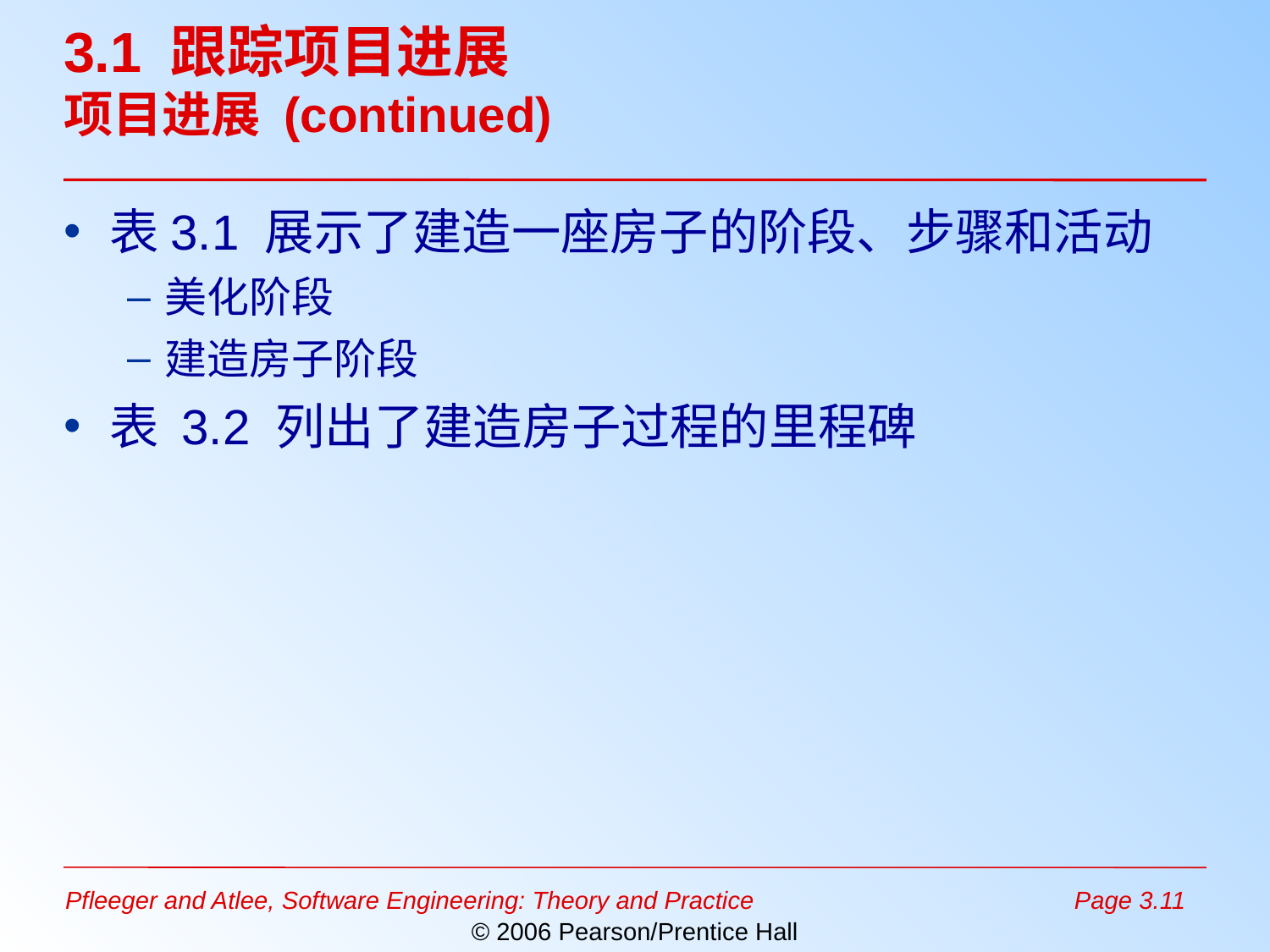

# 3.1 跟踪项目进展 项目进展 (continued)
表3.1 展示了建造一座房子的阶段、步骤和活动
美化阶段
建造房子阶段
表 3.2 列出了建造房子过程的里程碑